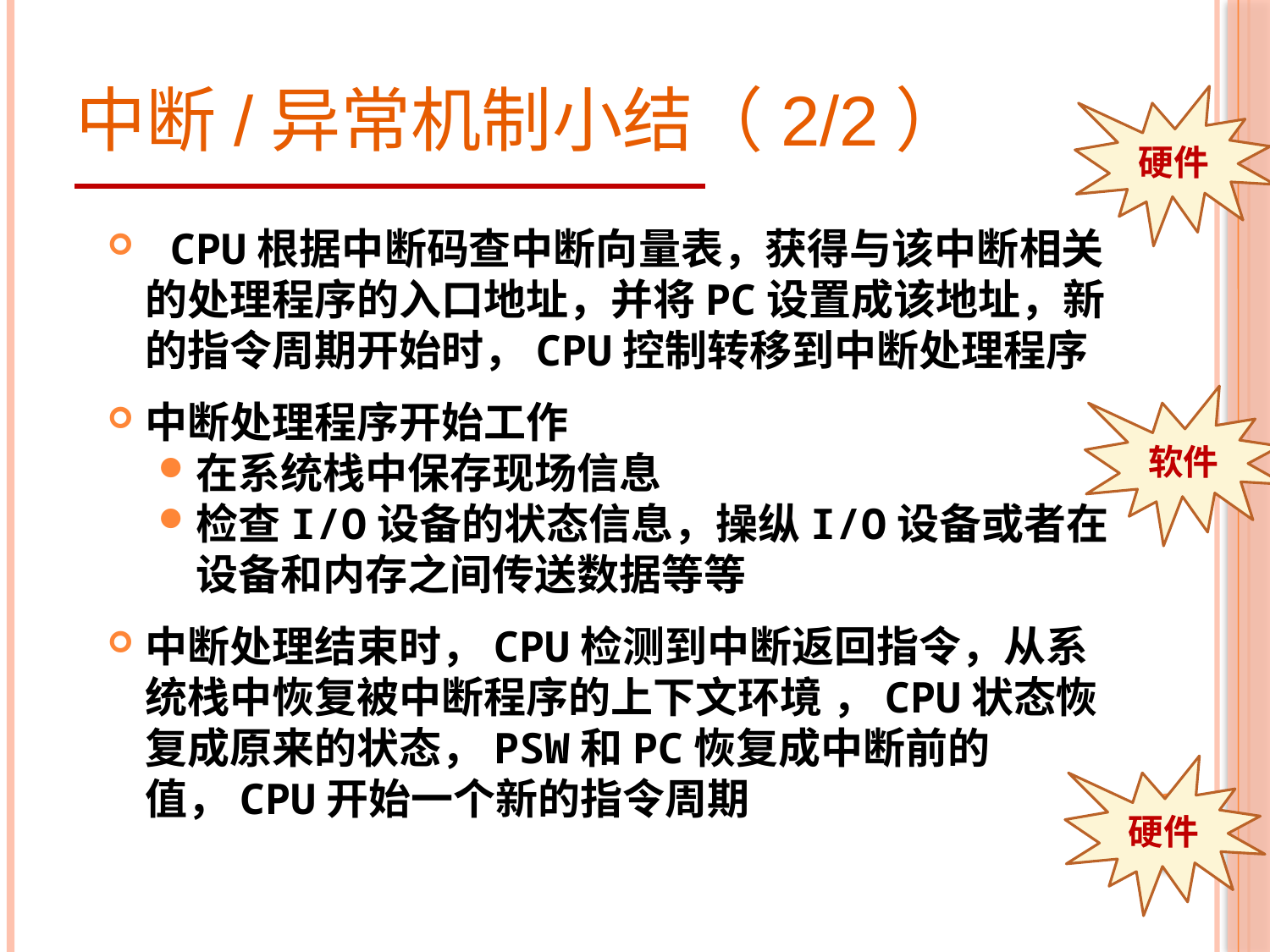

# 中断/异常机制小结（2/2）
硬件
 CPU根据中断码查中断向量表，获得与该中断相关的处理程序的入口地址，并将PC设置成该地址，新的指令周期开始时，CPU控制转移到中断处理程序
中断处理程序开始工作
在系统栈中保存现场信息
检查I/O设备的状态信息，操纵I/O设备或者在设备和内存之间传送数据等等
中断处理结束时，CPU检测到中断返回指令，从系统栈中恢复被中断程序的上下文环境 ，CPU状态恢复成原来的状态，PSW和PC恢复成中断前的值，CPU开始一个新的指令周期
软件
硬件